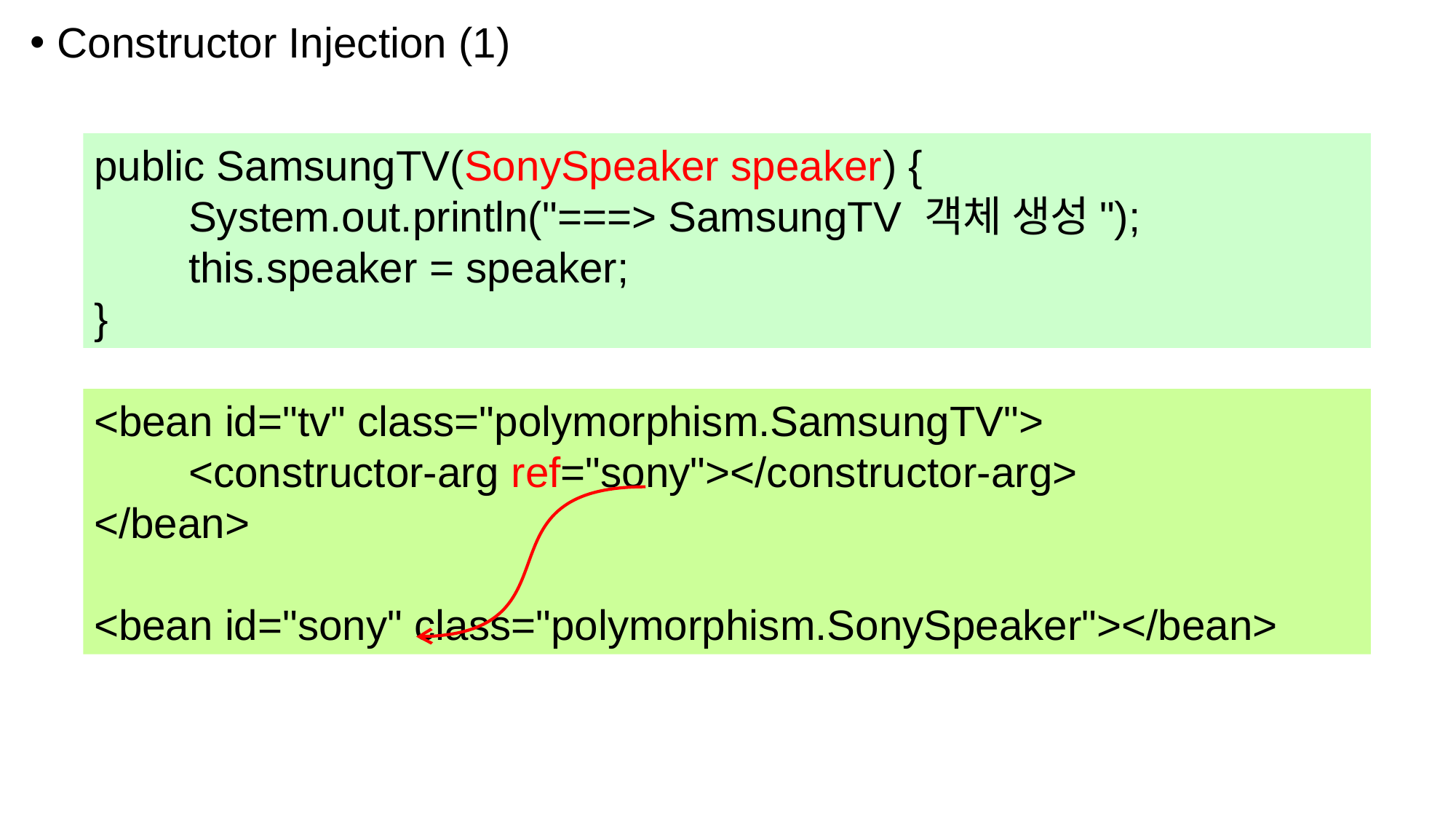

Constructor Injection (1)
public SamsungTV(SonySpeaker speaker) {
        System.out.println("===> SamsungTV 객체 생성");
        this.speaker = speaker;
}
<bean id="tv" class="polymorphism.SamsungTV">
        <constructor-arg ref="sony"></constructor-arg>
</bean>

<bean id="sony" class="polymorphism.SonySpeaker"></bean>